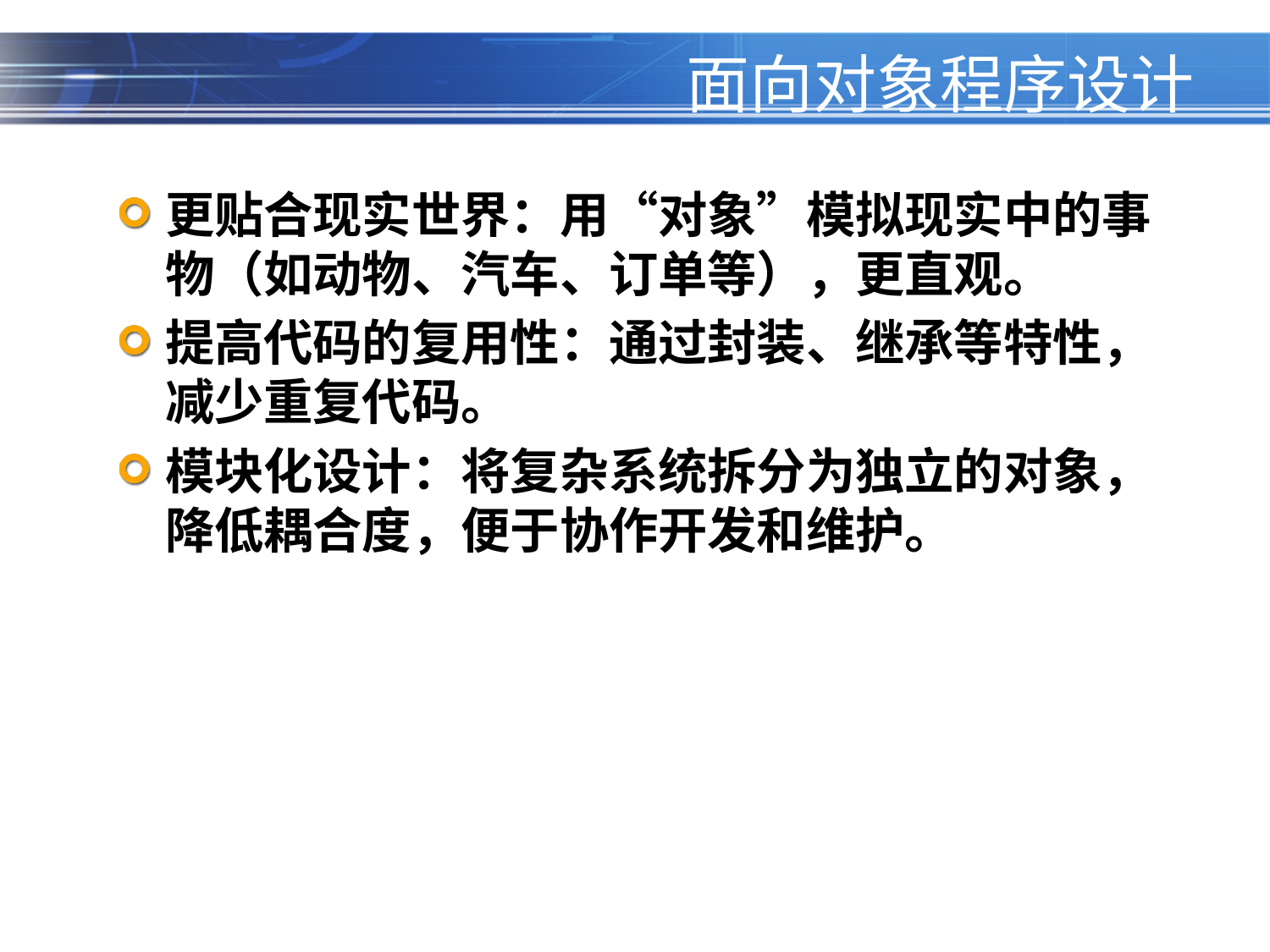

# 面向对象程序设计
更贴合现实世界：用“对象”模拟现实中的事物（如动物、汽车、订单等），更直观。
提高代码的复用性：通过封装、继承等特性，减少重复代码。
模块化设计：将复杂系统拆分为独立的对象，降低耦合度，便于协作开发和维护。